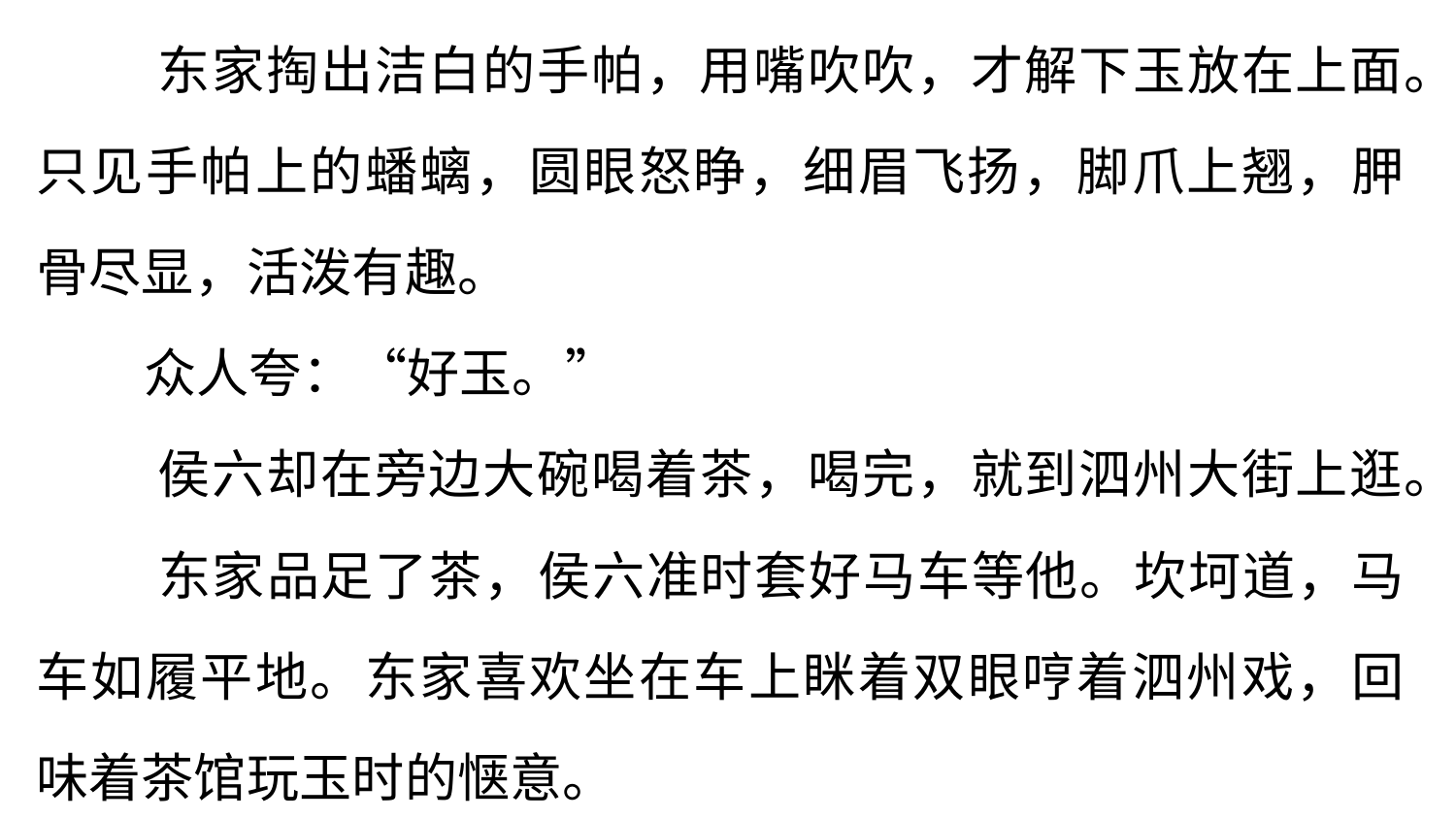

东家掏出洁白的手帕，用嘴吹吹，才解下玉放在上面。只见手帕上的蟠螭，圆眼怒睁，细眉飞扬，脚爪上翘，胛骨尽显，活泼有趣。
        众人夸：“好玉。”
        侯六却在旁边大碗喝着茶，喝完，就到泗州大街上逛。
        东家品足了茶，侯六准时套好马车等他。坎坷道，马车如履平地。东家喜欢坐在车上眯着双眼哼着泗州戏，回味着茶馆玩玉时的惬意。